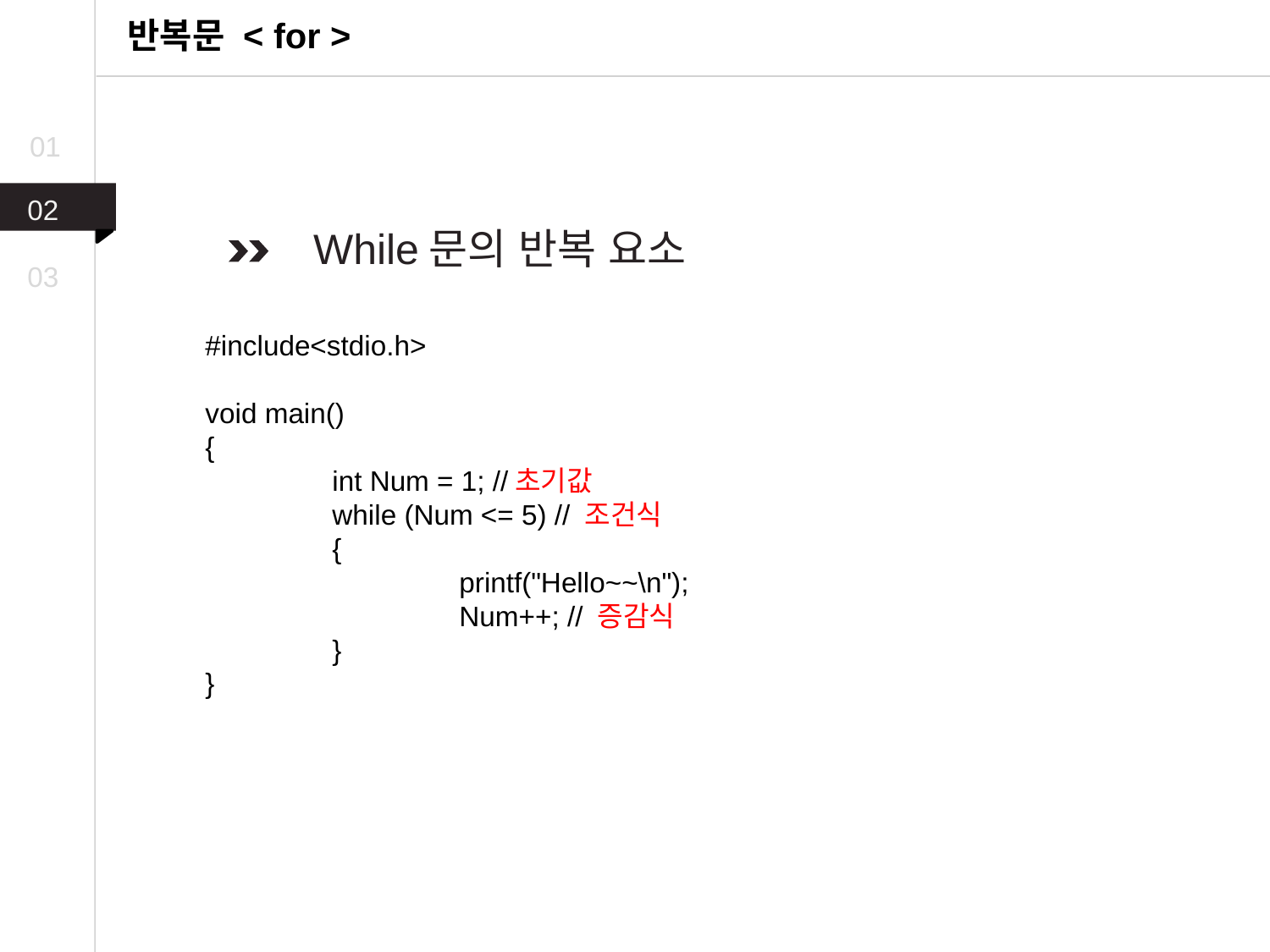

반복문 < for >
01

02
While문의 반복 요소

03
#include<stdio.h>

void main()
{
	int Num = 1; //초기값
	while (Num <= 5) // 조건식
	{
		printf("Hello~~\n");
		Num++; // 증감식
	}
}